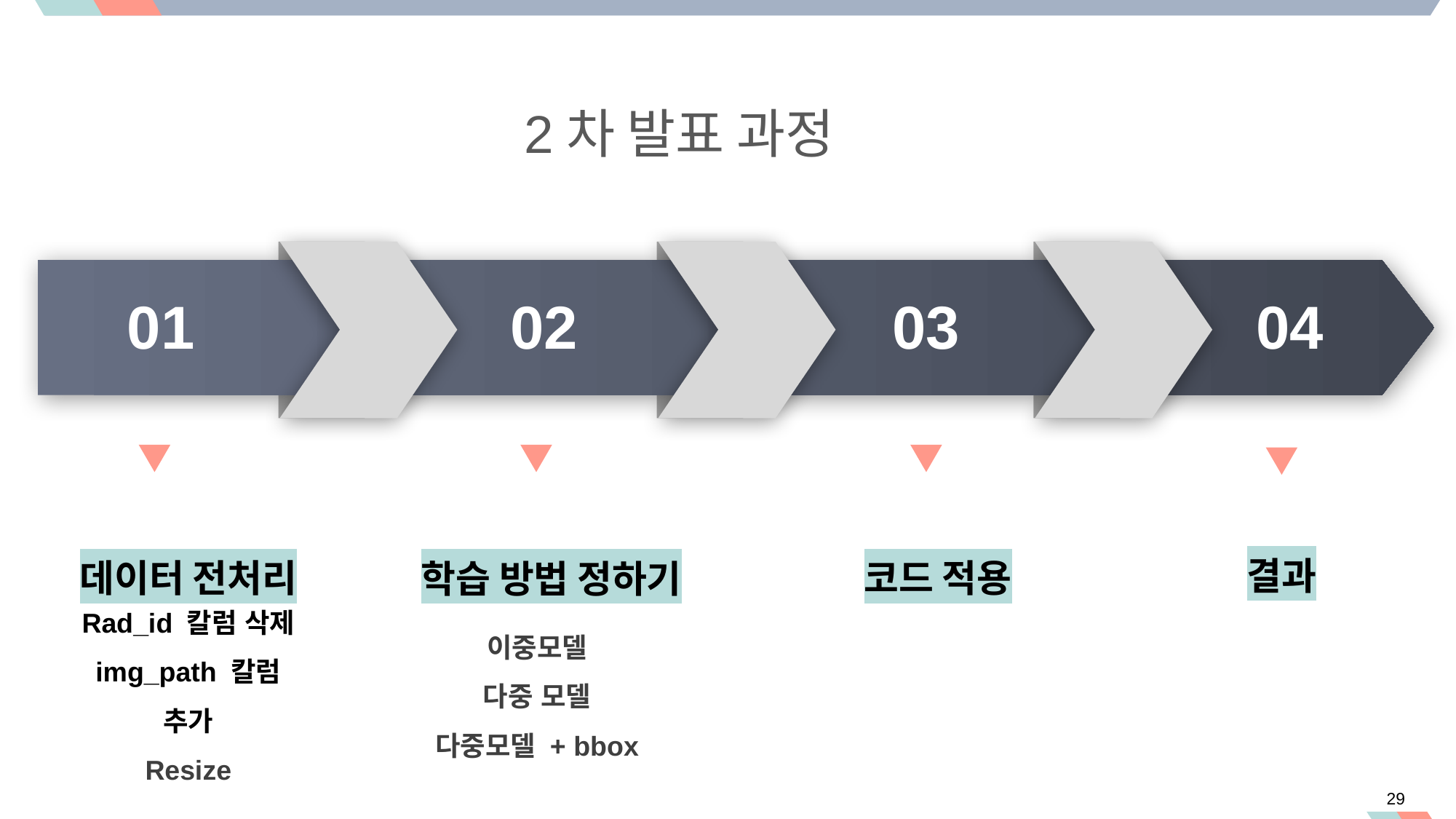

# 2차 발표 과정

01
02
03
04

결과
데이터 전처리
코드 적용
학습 방법 정하기

Rad_id 칼럼 삭제
img_path 칼럼 추가
Resize
이중모델
다중 모델
다중모델 + bbox